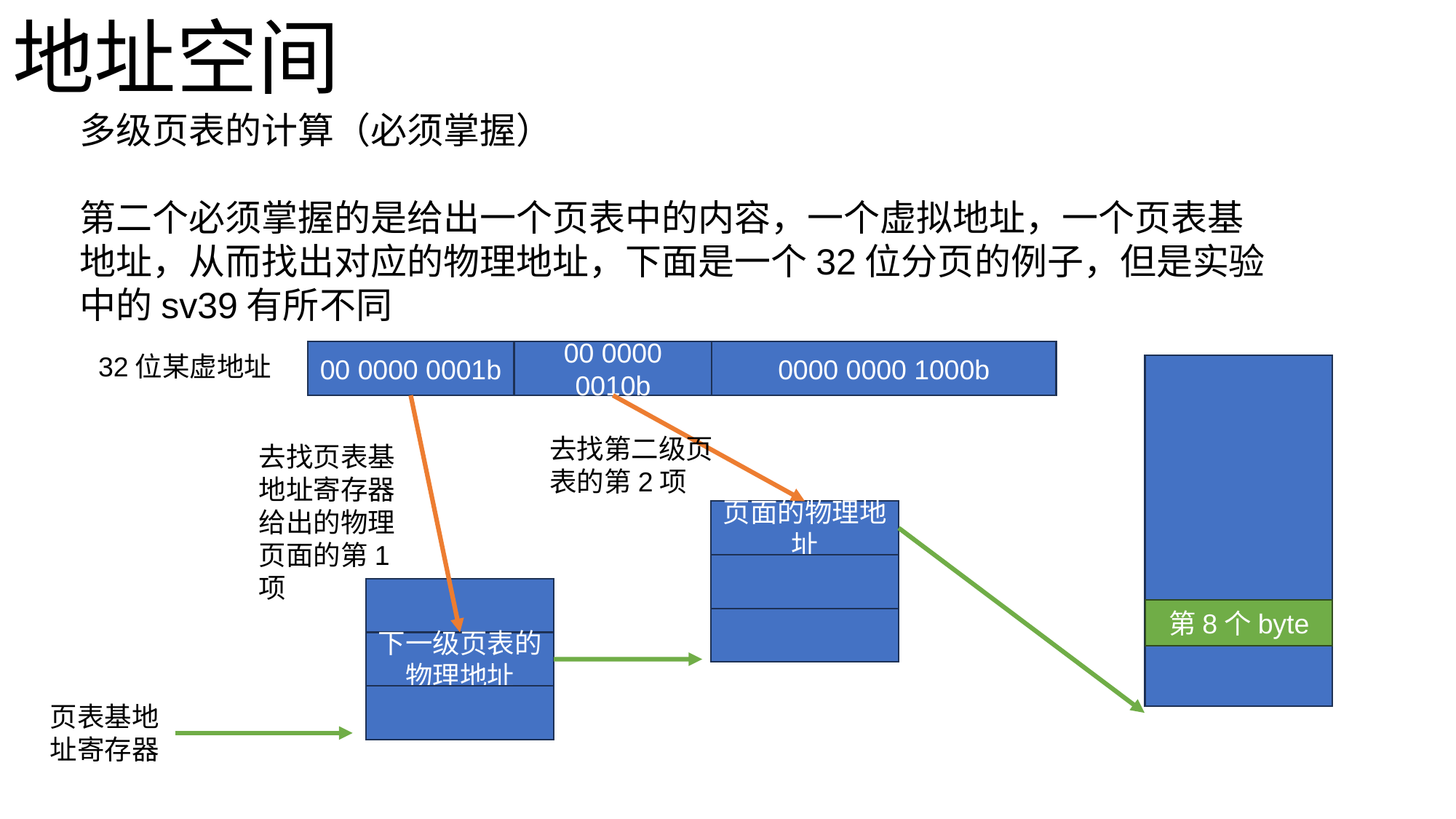

地址空间
多级页表的计算（必须掌握）

第二个必须掌握的是给出一个页表中的内容，一个虚拟地址，一个页表基地址，从而找出对应的物理地址，下面是一个32位分页的例子，但是实验中的sv39有所不同
00 0000 0001b
00 0000 0010b
0000 0000 1000b
32位某虚地址

去找第二级页表的第2项
去找页表基地址寄存器给出的物理页面的第1项
页面的物理地址

第8个byte

下一级页表的物理地址

页表基地址寄存器